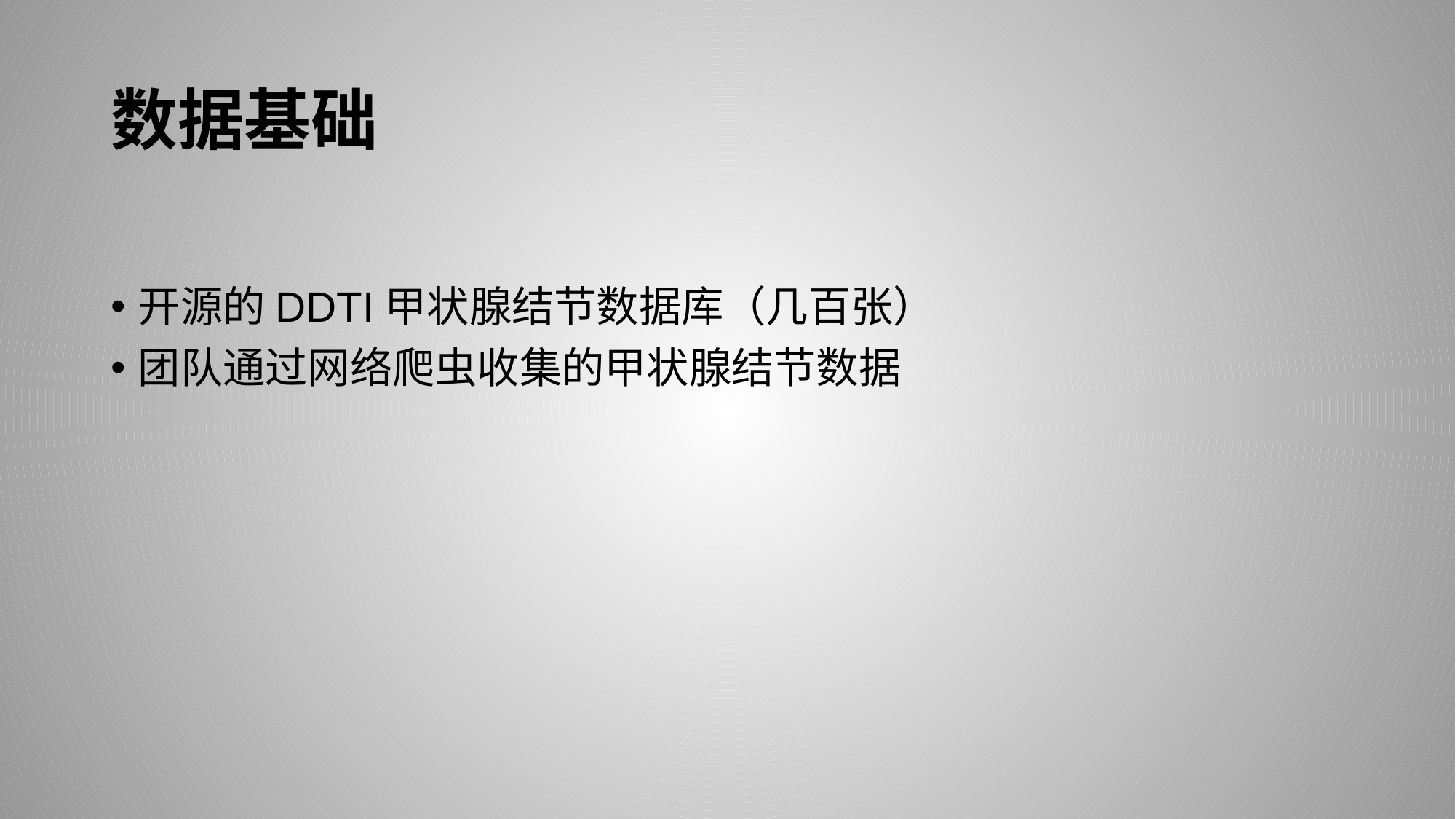

# 数据基础
开源的DDTI甲状腺结节数据库（几百张）
团队通过网络爬虫收集的甲状腺结节数据